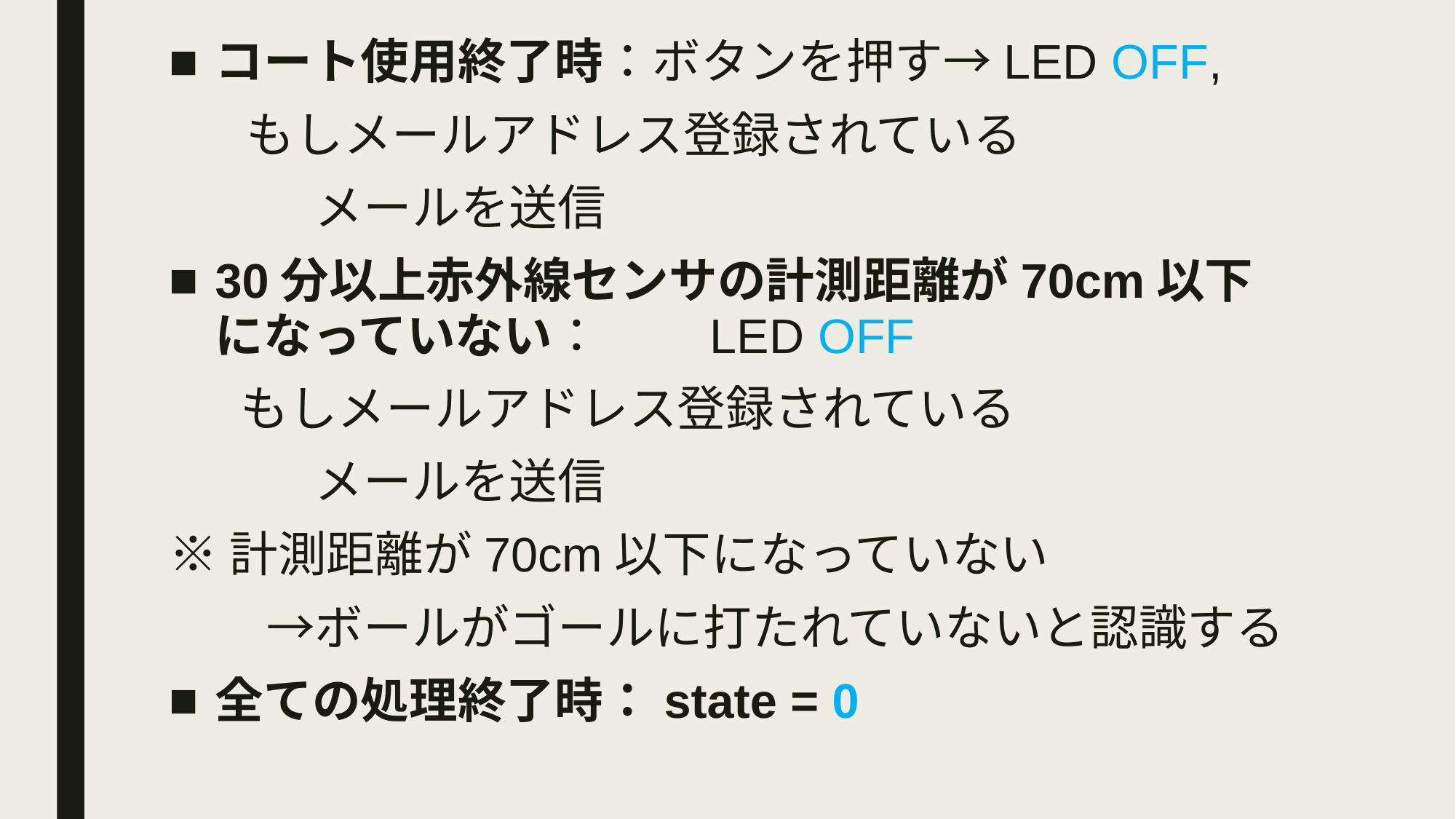

コート使用終了時：ボタンを押す→LED OFF,
      もしメールアドレス登録されている
　　　メールを送信
30分以上赤外線センサの計測距離が70cm以下になっていない：　　LED OFF
 　もしメールアドレス登録されている
　　　メールを送信
※計測距離が70cm以下になっていない
　　→ボールがゴールに打たれていないと認識する
全ての処理終了時：state = 0